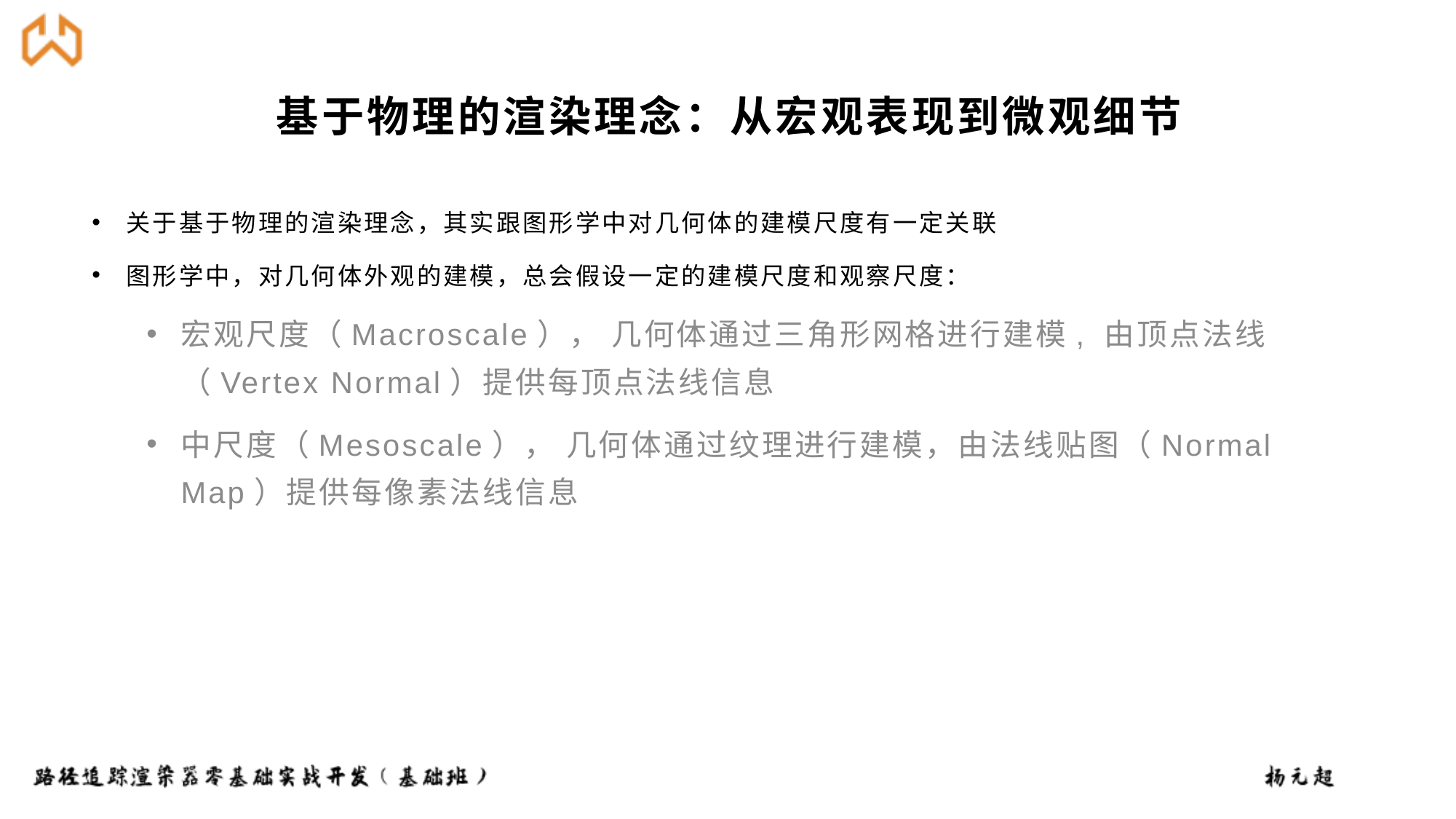

# 基于物理的渲染理念：从宏观表现到微观细节
关于基于物理的渲染理念，其实跟图形学中对几何体的建模尺度有一定关联
图形学中，对几何体外观的建模，总会假设一定的建模尺度和观察尺度：
宏观尺度（Macroscale）， 几何体通过三角形网格进行建模, 由顶点法线（Vertex Normal）提供每顶点法线信息
中尺度（Mesoscale）， 几何体通过纹理进行建模，由法线贴图（Normal Map）提供每像素法线信息